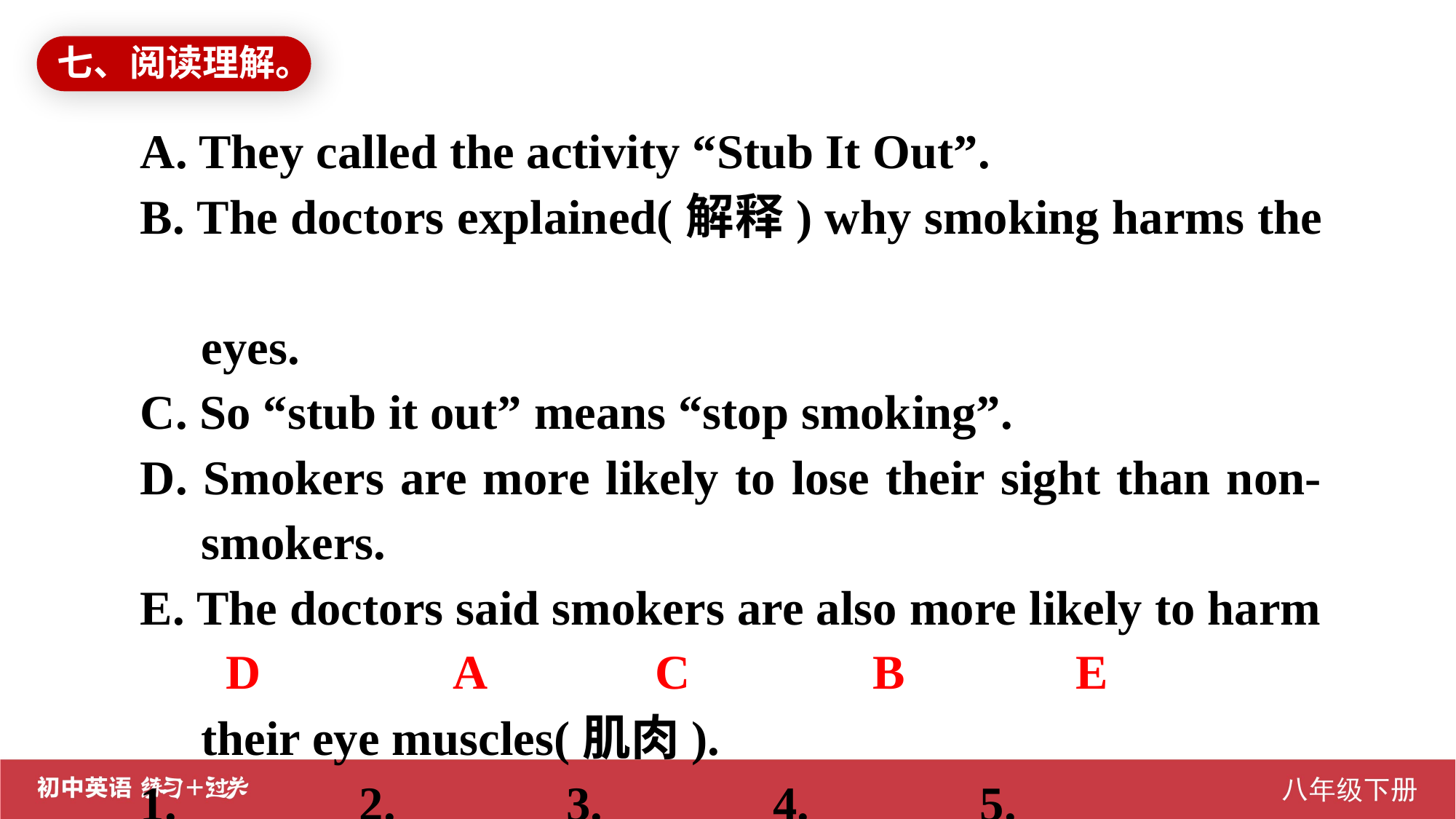

七、阅读理解。

A. They called the activity “Stub It Out”.
B. The doctors explained(解释) why smoking harms the
             eyes.
C. So “stub it out” means “stop smoking”.
D. Smokers are more likely to lose their sight than non-
             smokers.
E. The doctors said smokers are also more likely to harm
             their eye muscles(肌肉).
1. _____    2. _____   3. _____   4. _____   5. _____
D                A              C               B              E